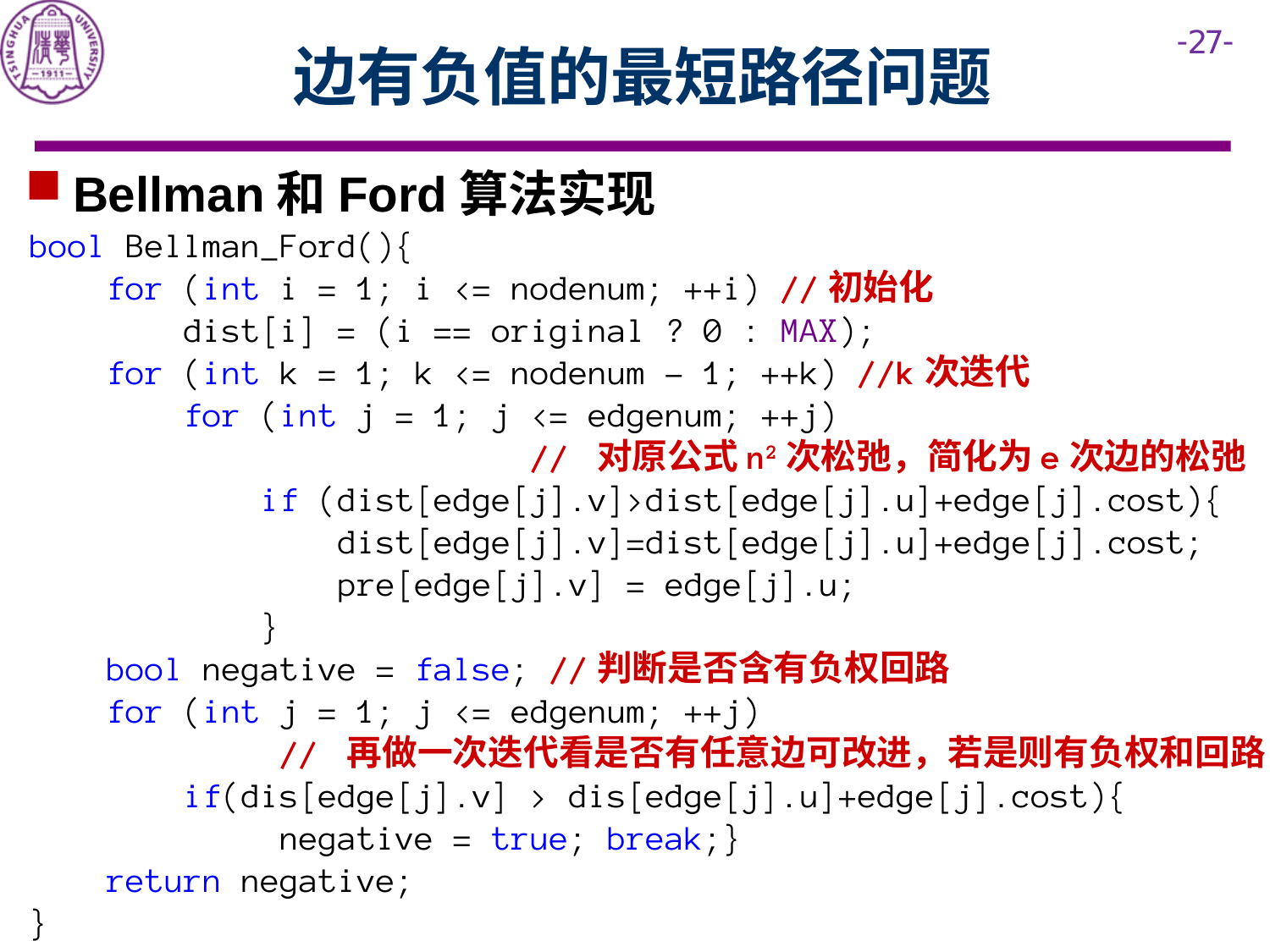

# 边有负值的最短路径问题
Bellman和Ford算法实现
bool Bellman_Ford(){
    for (int i = 1; i <= nodenum; ++i) //初始化
        dist[i] = (i == original ? 0 : MAX);
    for (int k = 1; k <= nodenum - 1; ++k) //k次迭代
        for (int j = 1; j <= edgenum; ++j)
                          // 对原公式n2次松弛，简化为e次边的松弛
            if (dist[edge[j].v]>dist[edge[j].u]+edge[j].cost){
                dist[edge[j].v]=dist[edge[j].u]+edge[j].cost;
                pre[edge[j].v] = edge[j].u;
            }
    bool negative = false; //判断是否含有负权回路
    for (int j = 1; j <= edgenum; ++j)
             // 再做一次迭代看是否有任意边可改进，若是则有负权和回路
        if(dis[edge[j].v] > dis[edge[j].u]+edge[j].cost){
             negative = true; break;}
    return negative;
}